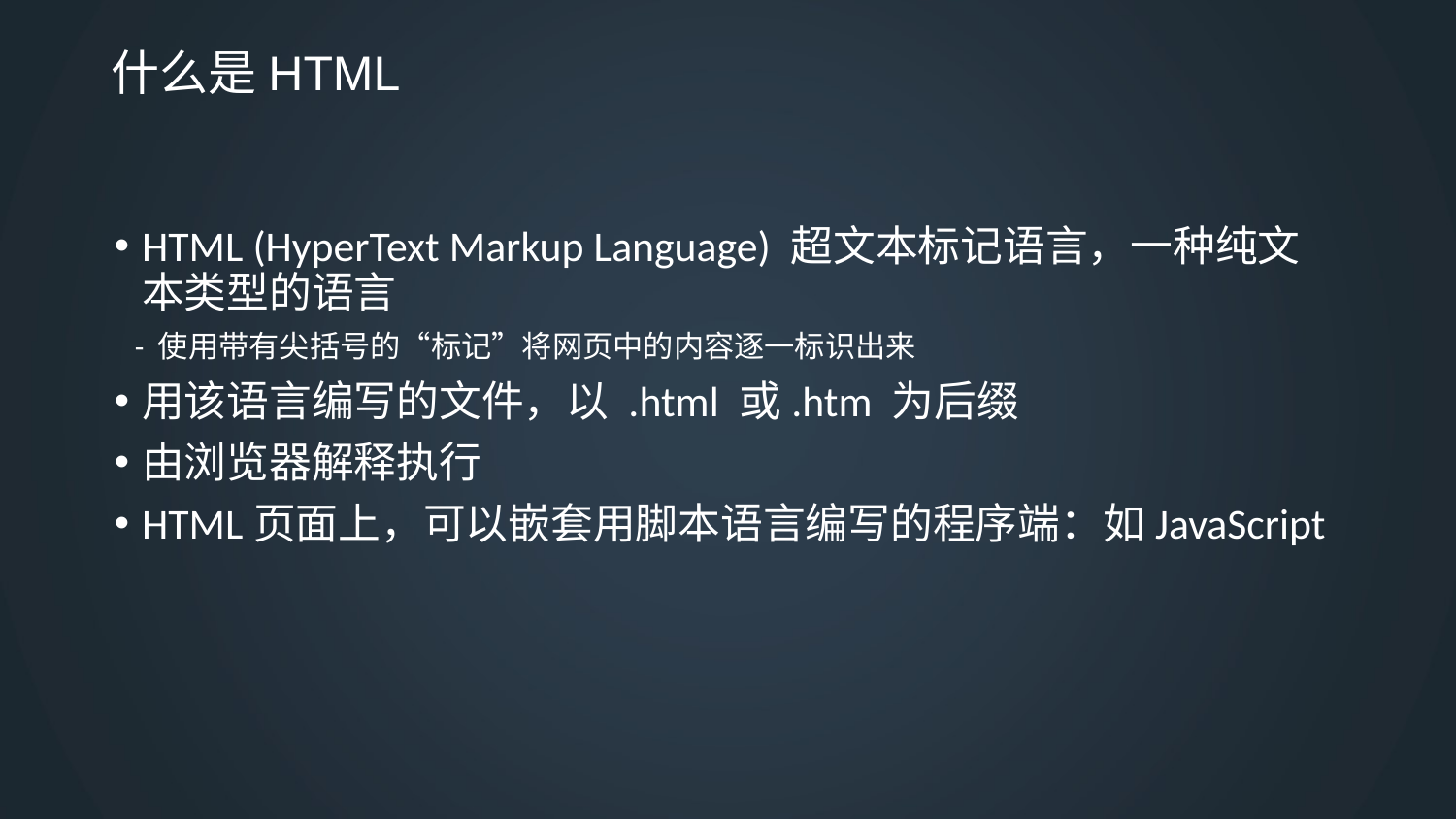

# 什么是HTML
HTML (HyperText Markup Language) 超文本标记语言，一种纯文本类型的语言
   - 使用带有尖括号的“标记”将网页中的内容逐一标识出来
用该语言编写的文件，以 .html 或.htm 为后缀
由浏览器解释执行
HTML页面上，可以嵌套用脚本语言编写的程序端：如JavaScript